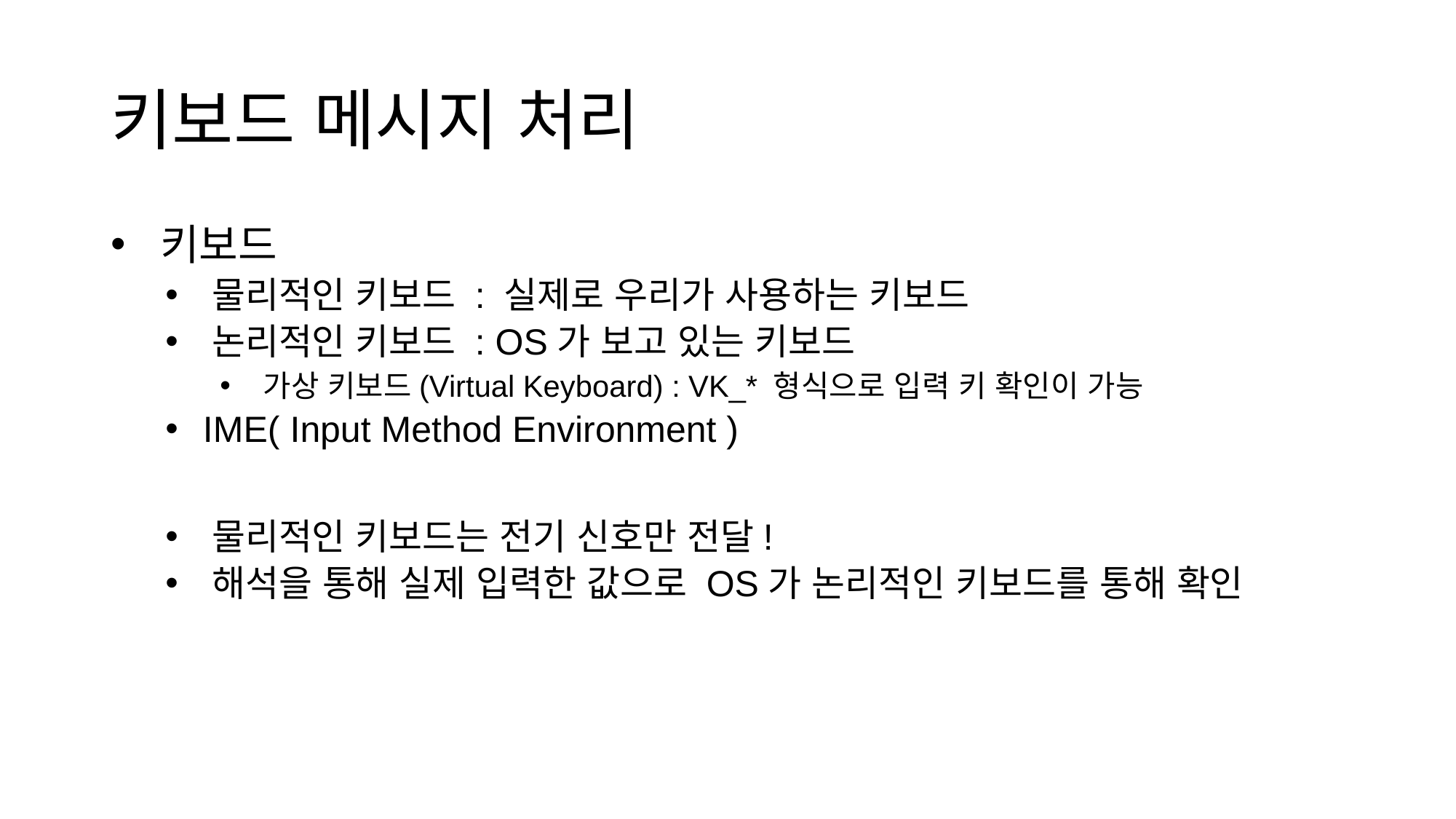

# 키보드 메시지 처리
 키보드
 물리적인 키보드 : 실제로 우리가 사용하는 키보드
 논리적인 키보드 : OS가 보고 있는 키보드
 가상 키보드(Virtual Keyboard) : VK_* 형식으로 입력 키 확인이 가능
 IME( Input Method Environment )

 물리적인 키보드는 전기 신호만 전달!
 해석을 통해 실제 입력한 값으로 OS가 논리적인 키보드를 통해 확인